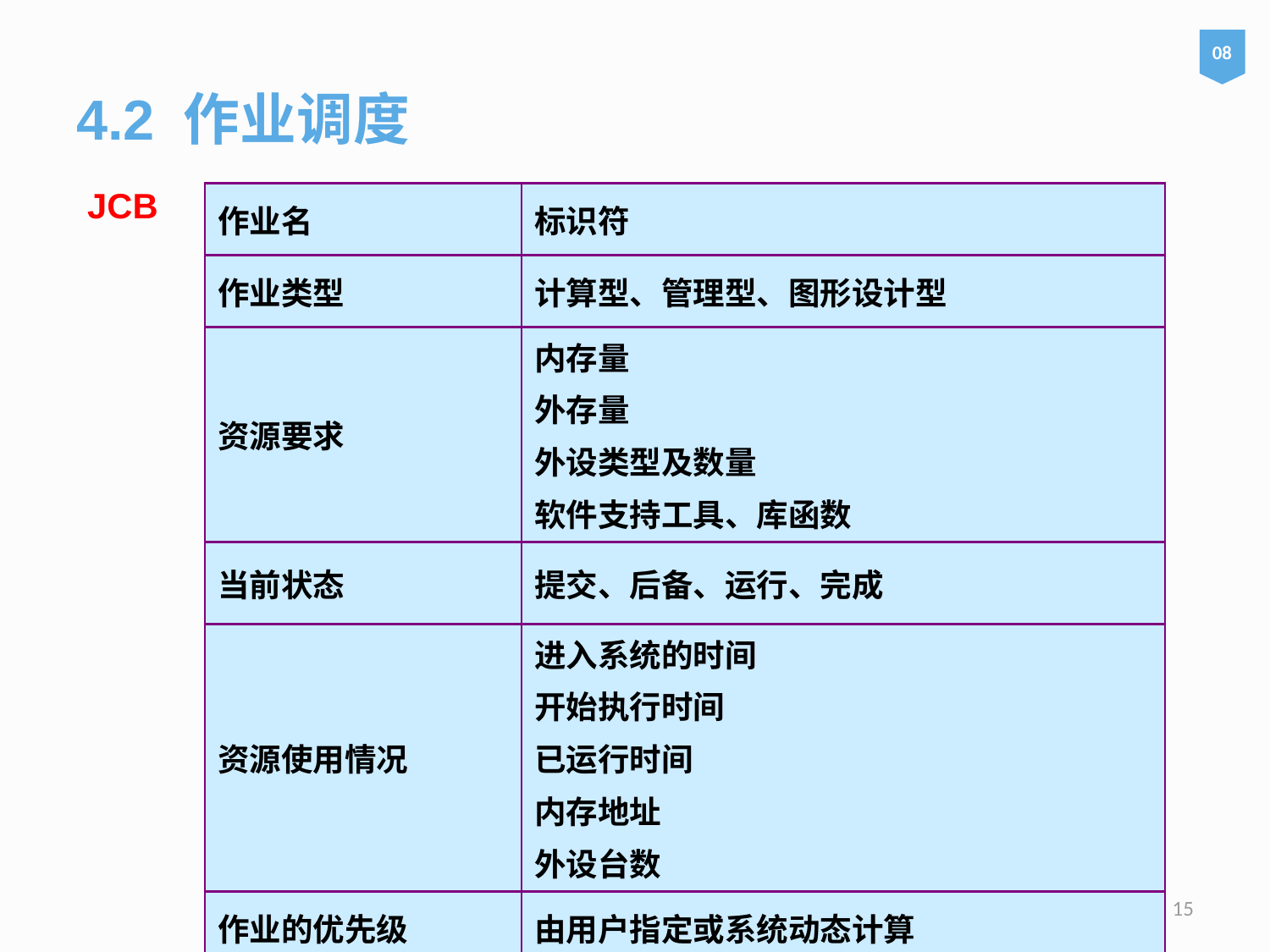

08
4.2 作业调度
JCB
| 作业名 | 标识符 |
| --- | --- |
| 作业类型 | 计算型、管理型、图形设计型 |
| 资源要求 | 内存量 外存量 外设类型及数量 软件支持工具、库函数 |
| 当前状态 | 提交、后备、运行、完成 |
| 资源使用情况 | 进入系统的时间 开始执行时间 已运行时间 内存地址 外设台数 |
| 作业的优先级 | 由用户指定或系统动态计算 |
# We are currently not planning on conquering the world. – Sergey Brin
15